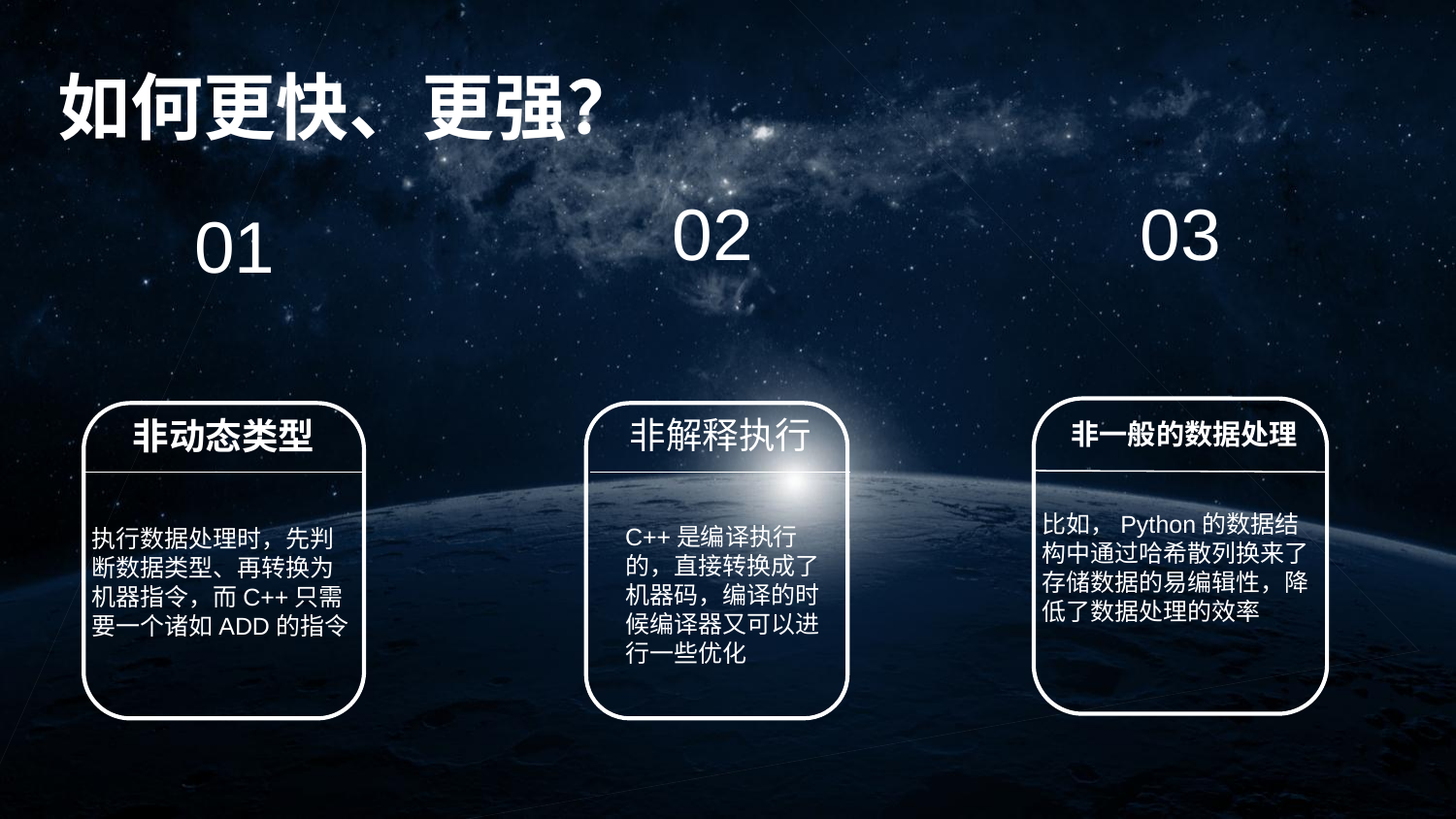

如何更快、更强？
02
03
01

非解释执行
非动态类型
非一般的数据处理
比如，Python的数据结构中通过哈希散列换来了存储数据的易编辑性，降低了数据处理的效率

执行数据处理时，先判断数据类型、再转换为机器指令，而C++只需要一个诸如ADD的指令
C++是编译执行的，直接转换成了机器码，编译的时候编译器又可以进行一些优化